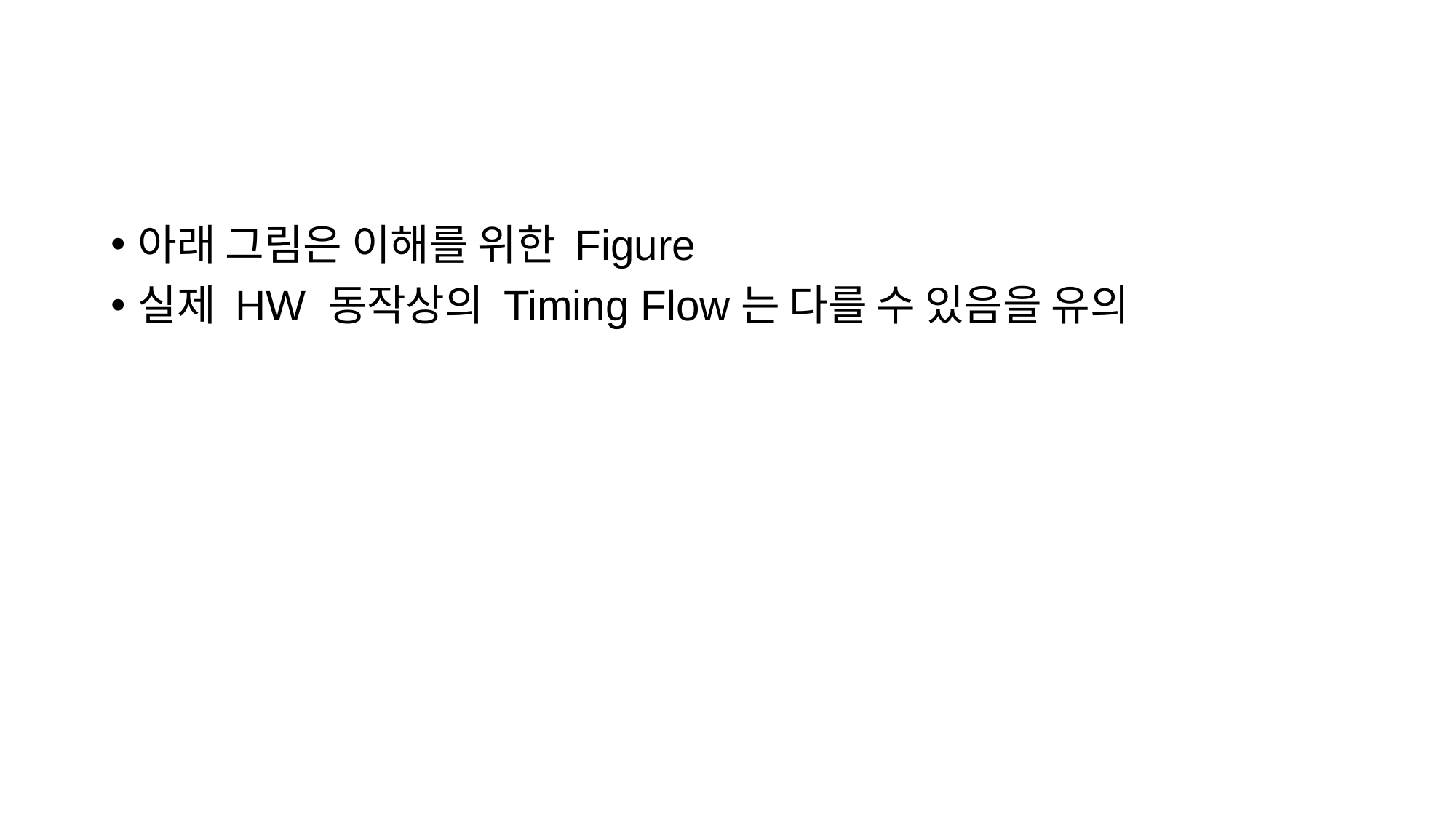

#
아래 그림은 이해를 위한 Figure
실제 HW 동작상의 Timing Flow는 다를 수 있음을 유의